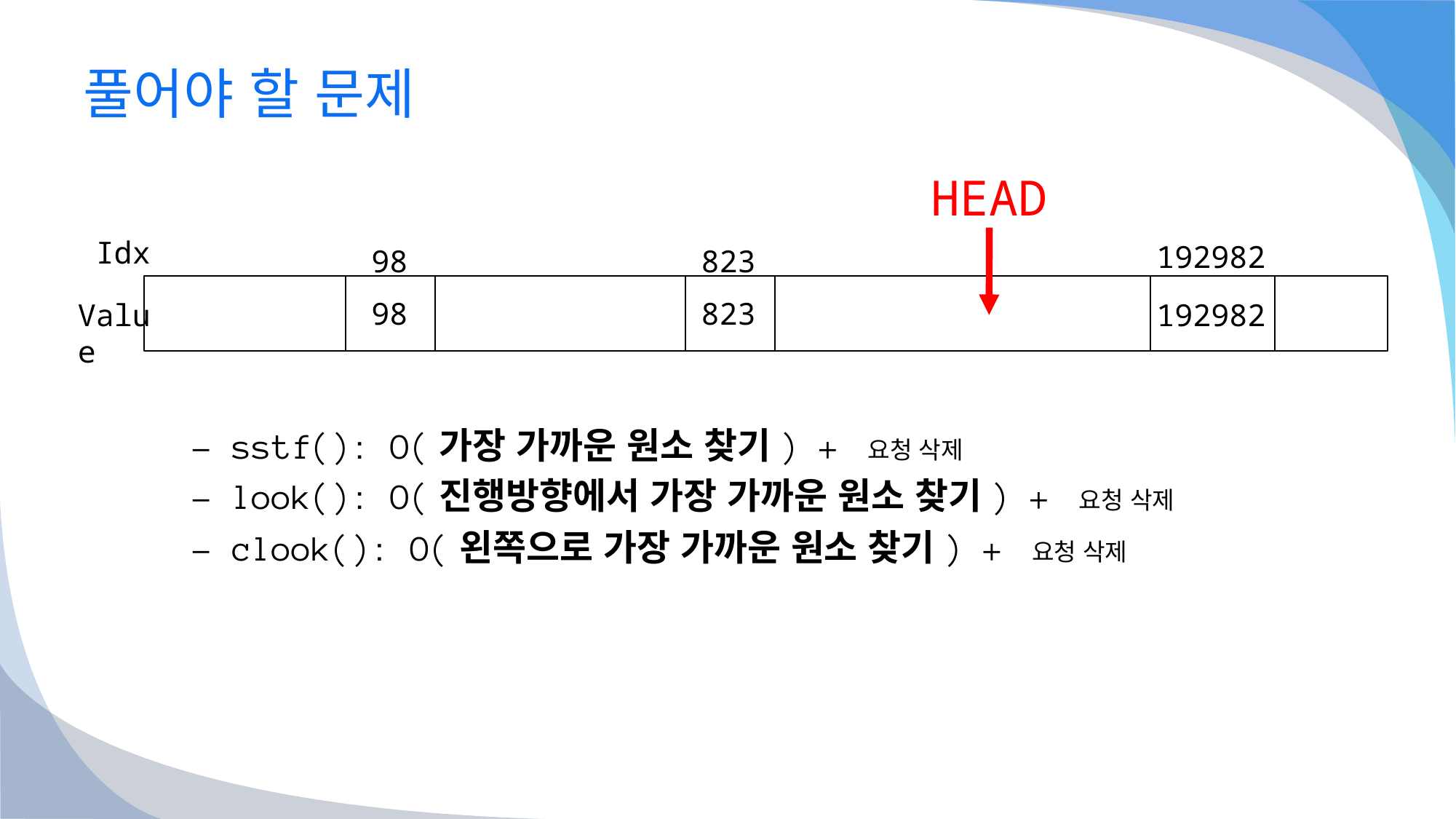

# 풀어야 할 문제

	- sstf(): O(가장 가까운 원소 찾기) + 요청 삭제
	- look(): O(진행방향에서 가장 가까운 원소 찾기) + 요청 삭제
	- clook(): O(왼쪽으로 가장 가까운 원소 찾기) + 요청 삭제

HEAD
Idx
192982
98
823

98
823
Value
192982